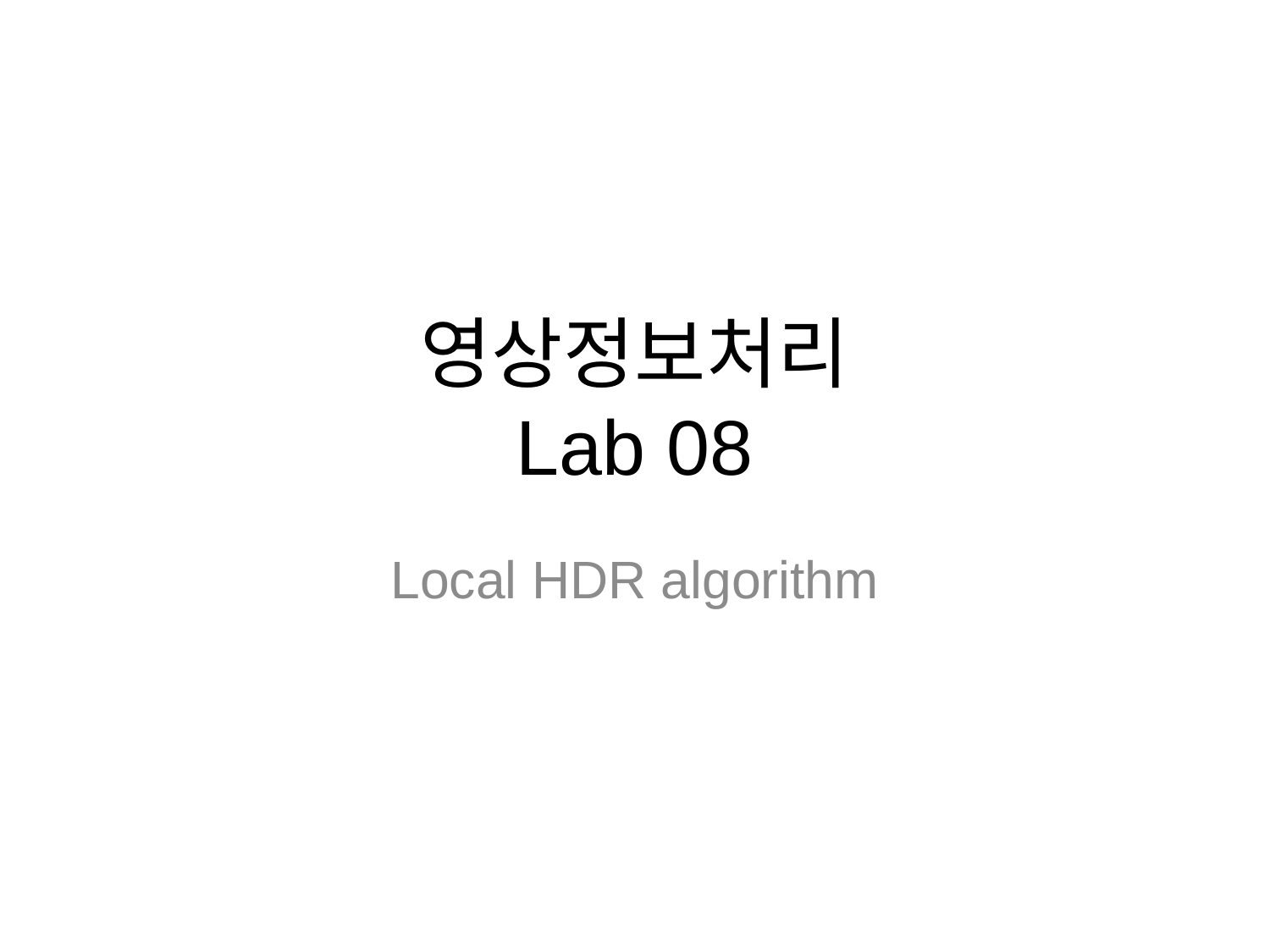

# 영상정보처리 Lab 08
Local HDR algorithm